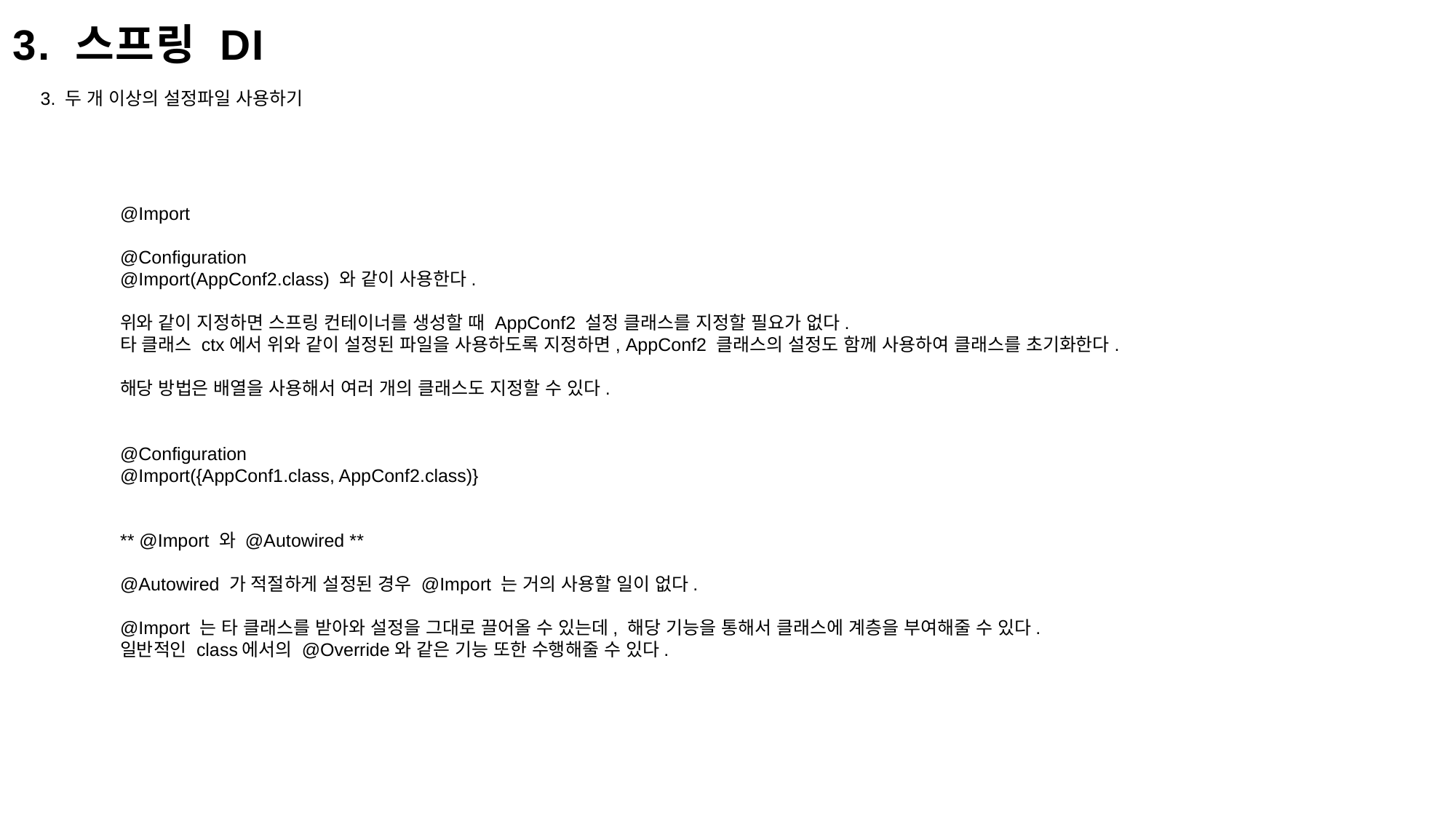

3. 스프링 DI
3. 두 개 이상의 설정파일 사용하기
@Import

@Configuration
@Import(AppConf2.class) 와 같이 사용한다.

위와 같이 지정하면 스프링 컨테이너를 생성할 때 AppConf2 설정 클래스를 지정할 필요가 없다.
타 클래스 ctx에서 위와 같이 설정된 파일을 사용하도록 지정하면, AppConf2 클래스의 설정도 함께 사용하여 클래스를 초기화한다.

해당 방법은 배열을 사용해서 여러 개의 클래스도 지정할 수 있다.

@Configuration
@Import({AppConf1.class, AppConf2.class)}

** @Import 와 @Autowired **

@Autowired 가 적절하게 설정된 경우 @Import 는 거의 사용할 일이 없다.

@Import 는 타 클래스를 받아와 설정을 그대로 끌어올 수 있는데, 해당 기능을 통해서 클래스에 계층을 부여해줄 수 있다.
일반적인 class에서의 @Override와 같은 기능 또한 수행해줄 수 있다.